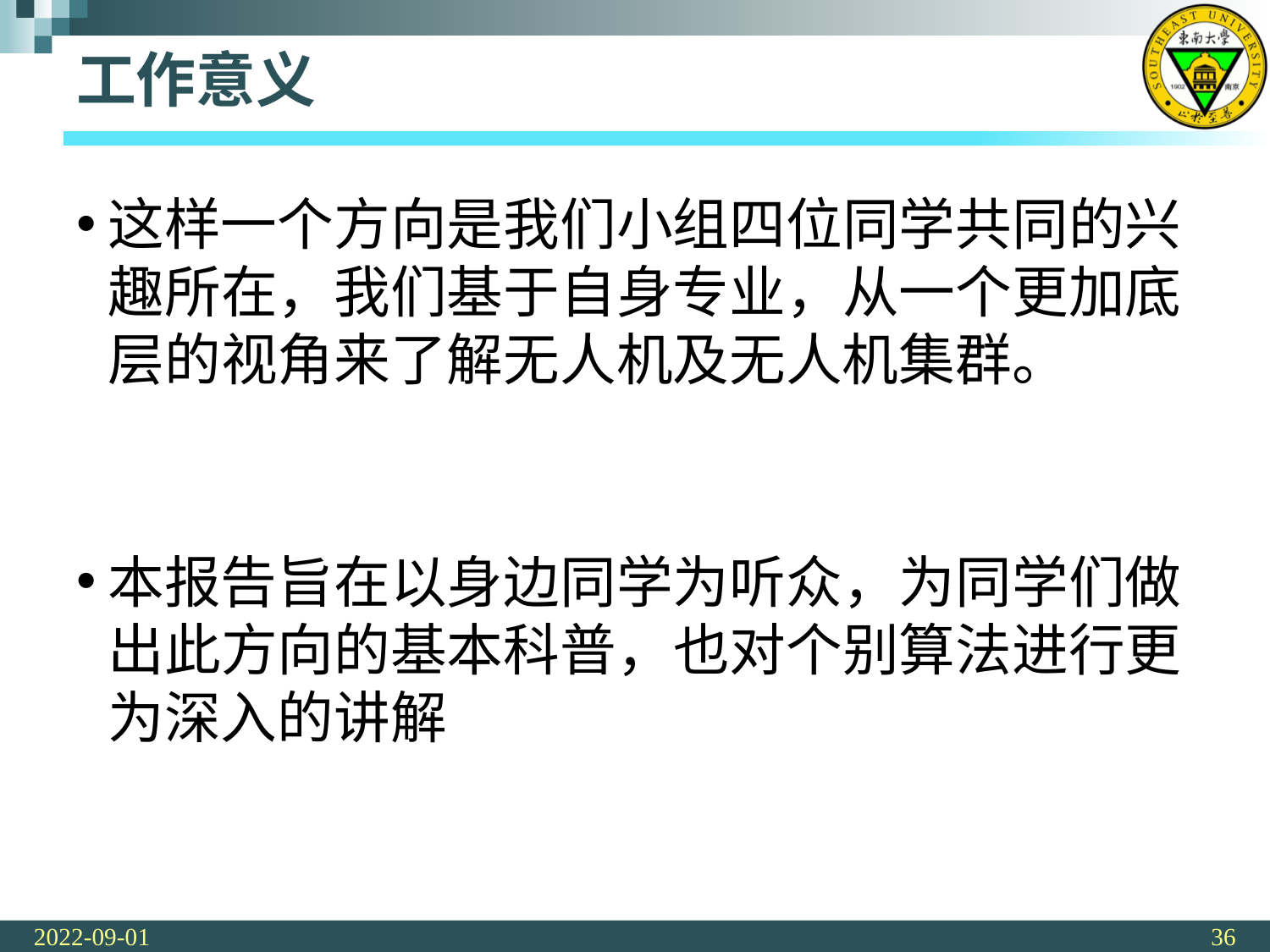

# 工作意义
这样一个方向是我们小组四位同学共同的兴趣所在，我们基于自身专业，从一个更加底层的视角来了解无人机及无人机集群。

本报告旨在以身边同学为听众，为同学们做出此方向的基本科普，也对个别算法进行更为深入的讲解
2022-09-01
36